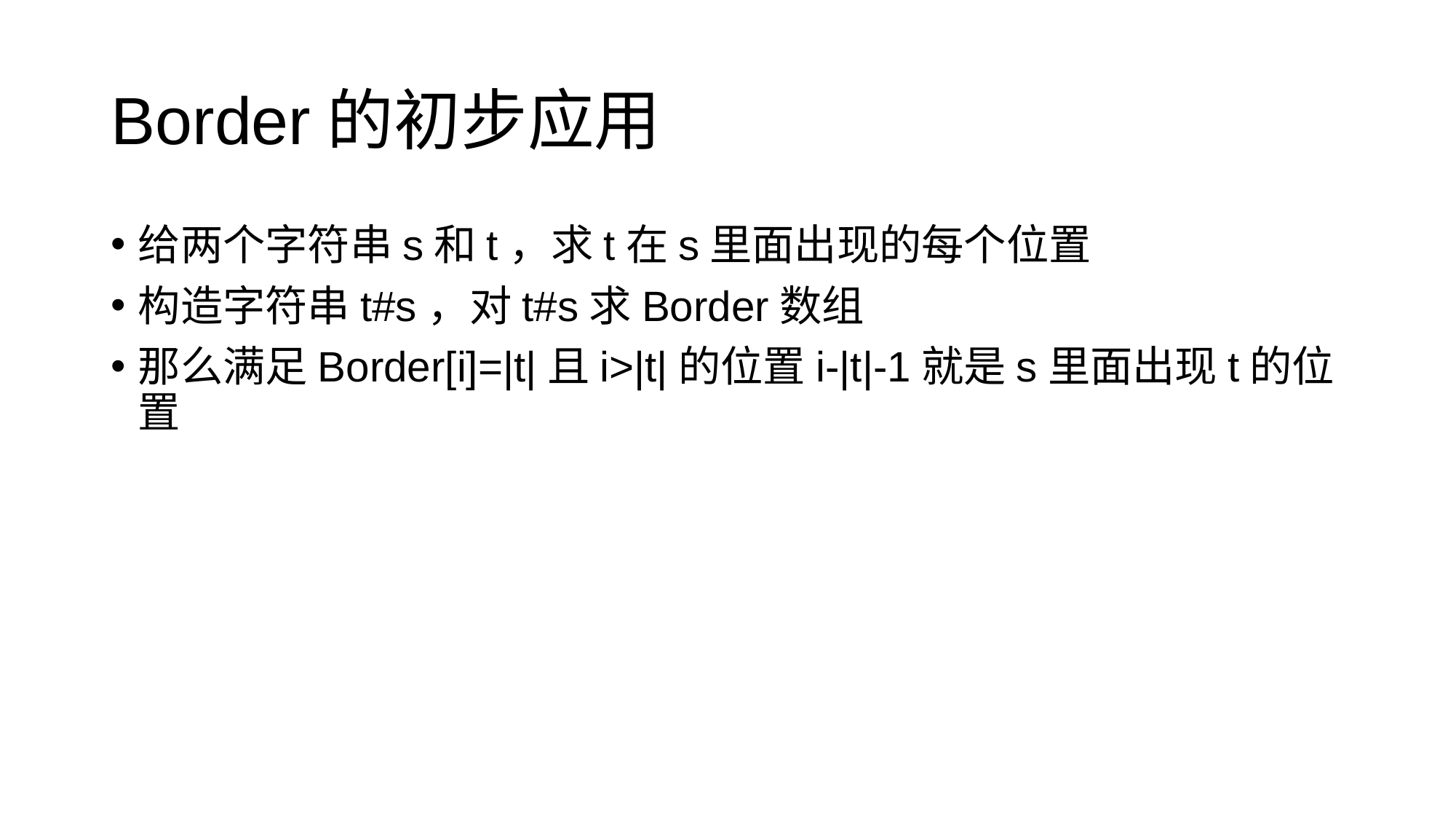

# Border的初步应用
给两个字符串s和t，求t在s里面出现的每个位置
构造字符串t#s，对t#s求Border数组
那么满足Border[i]=|t|且i>|t|的位置i-|t|-1就是s里面出现t的位置